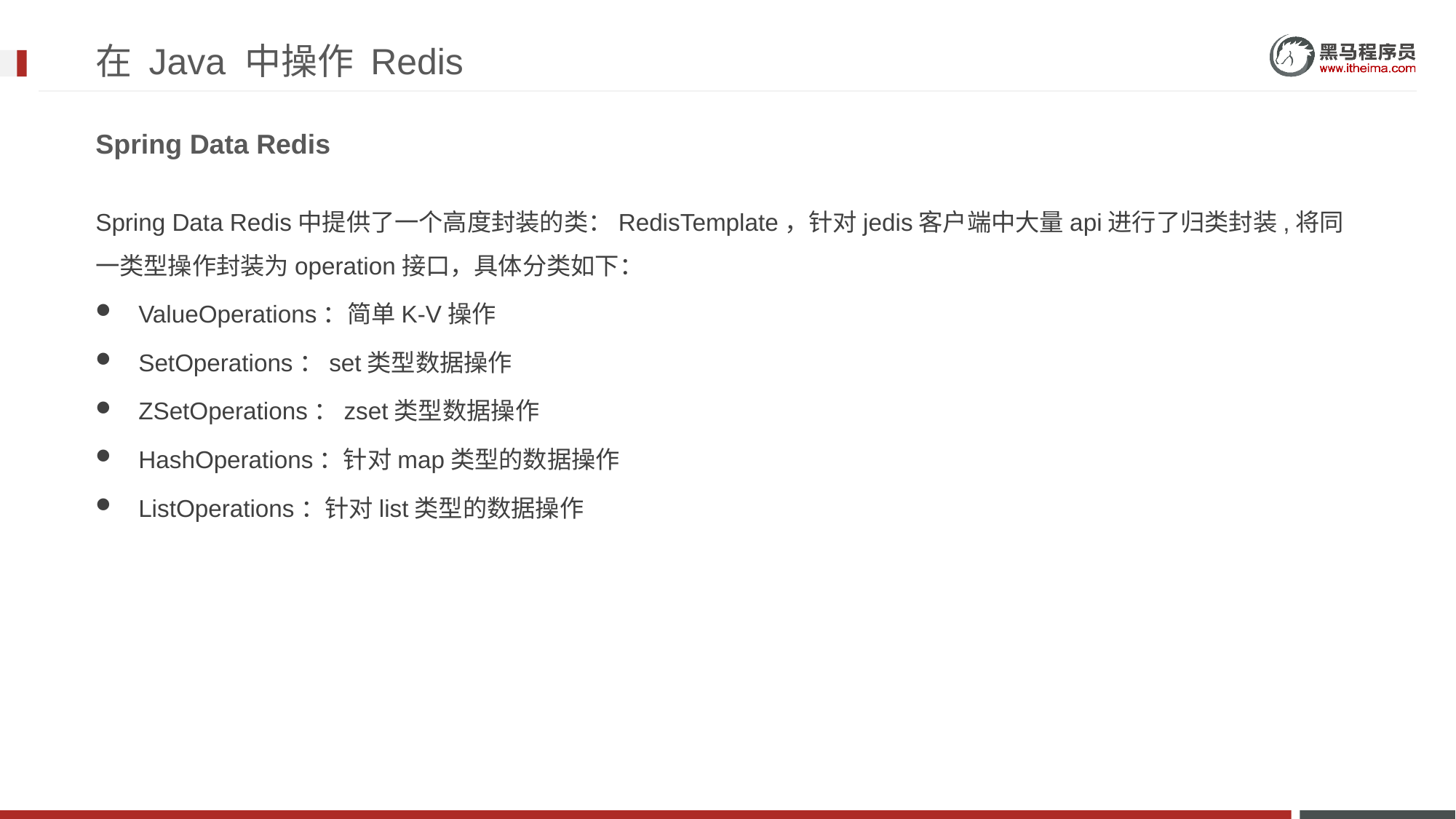

# 在 Java 中操作 Redis
Spring Data Redis
Spring Data Redis中提供了一个高度封装的类：RedisTemplate，针对jedis客户端中大量api进行了归类封装,将同一类型操作封装为operation接口，具体分类如下：
ValueOperations：简单K-V操作
SetOperations：set类型数据操作
ZSetOperations：zset类型数据操作
HashOperations：针对map类型的数据操作
ListOperations：针对list类型的数据操作